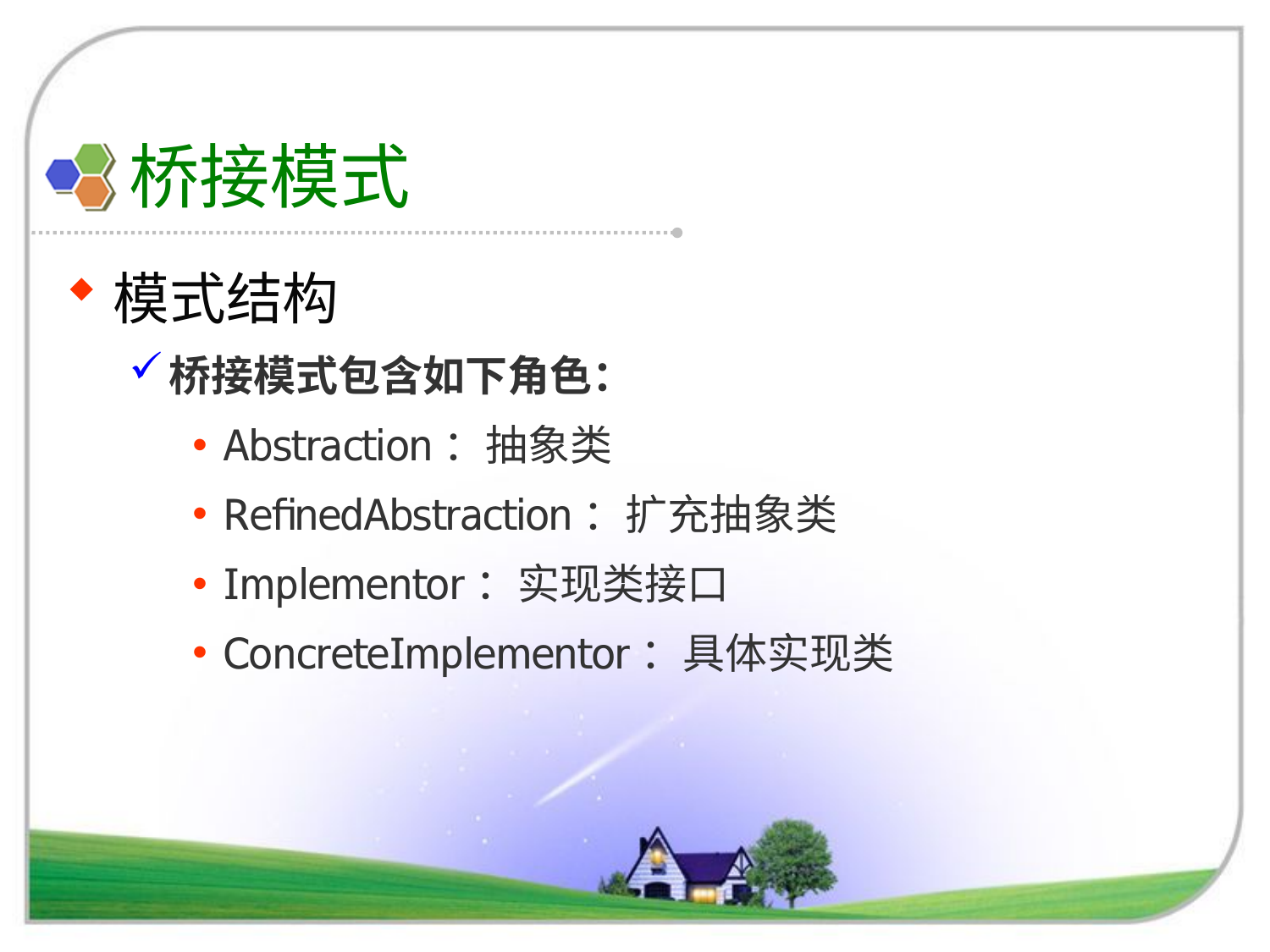

# 桥接模式
模式结构
桥接模式包含如下角色：
Abstraction：抽象类
RefinedAbstraction：扩充抽象类
Implementor：实现类接口
ConcreteImplementor：具体实现类